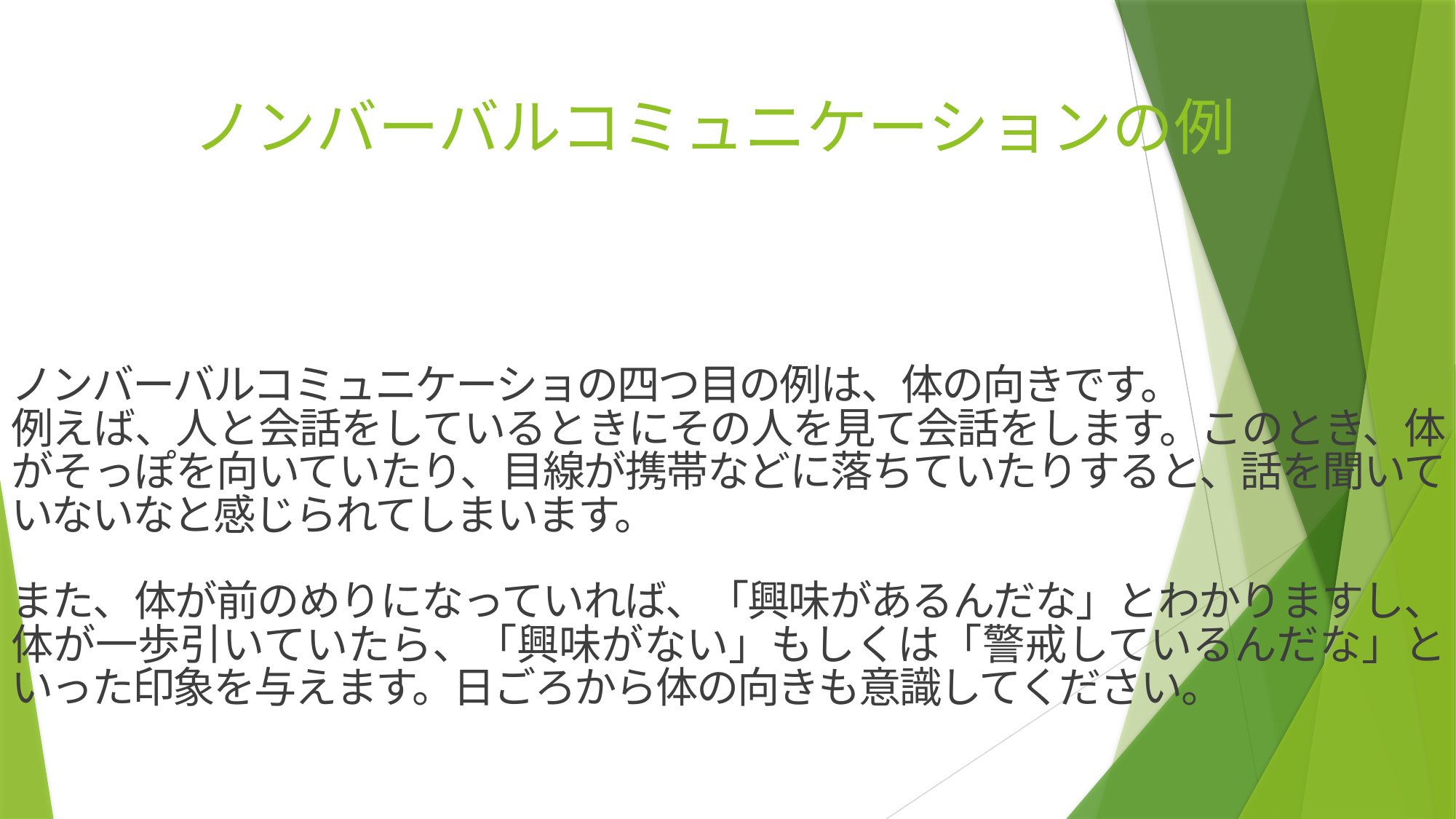

# ノンバーバルコミュニケーションの例
ノンバーバルコミュニケーショの四つ目の例は、体の向きです。
例えば、人と会話をしているときにその人を見て会話をします。このとき、体がそっぽを向いていたり、目線が携帯などに落ちていたりすると、話を聞いていないなと感じられてしまいます。

また、体が前のめりになっていれば、「興味があるんだな」とわかりますし、体が一歩引いていたら、「興味がない」もしくは「警戒しているんだな」といった印象を与えます。日ごろから体の向きも意識してください。